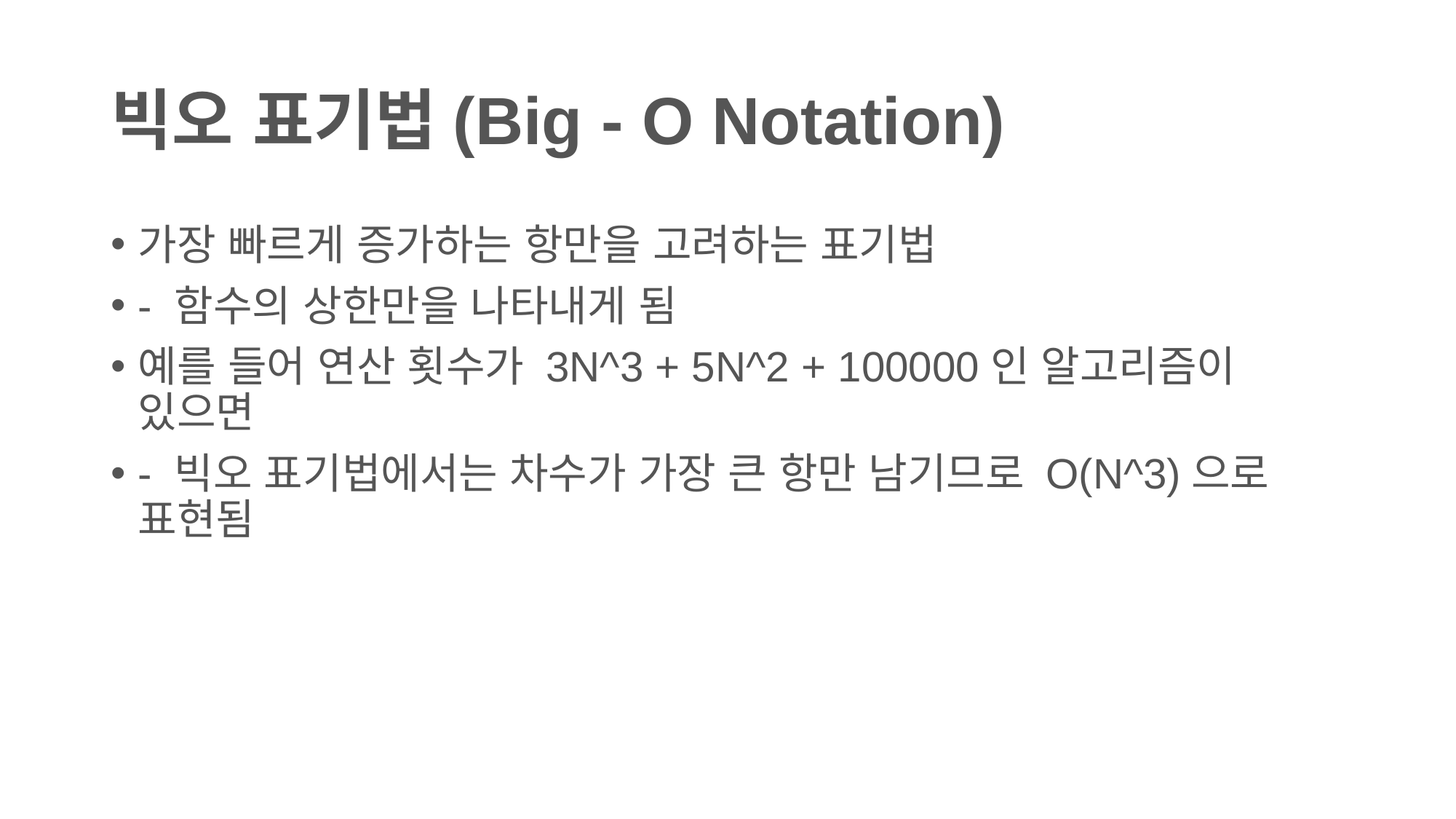

# 빅오 표기법(Big - O Notation)
가장 빠르게 증가하는 항만을 고려하는 표기법
- 함수의 상한만을 나타내게 됨
예를 들어 연산 횟수가 3N^3 + 5N^2 + 100000인 알고리즘이 있으면
- 빅오 표기법에서는 차수가 가장 큰 항만 남기므로 O(N^3)으로 표현됨